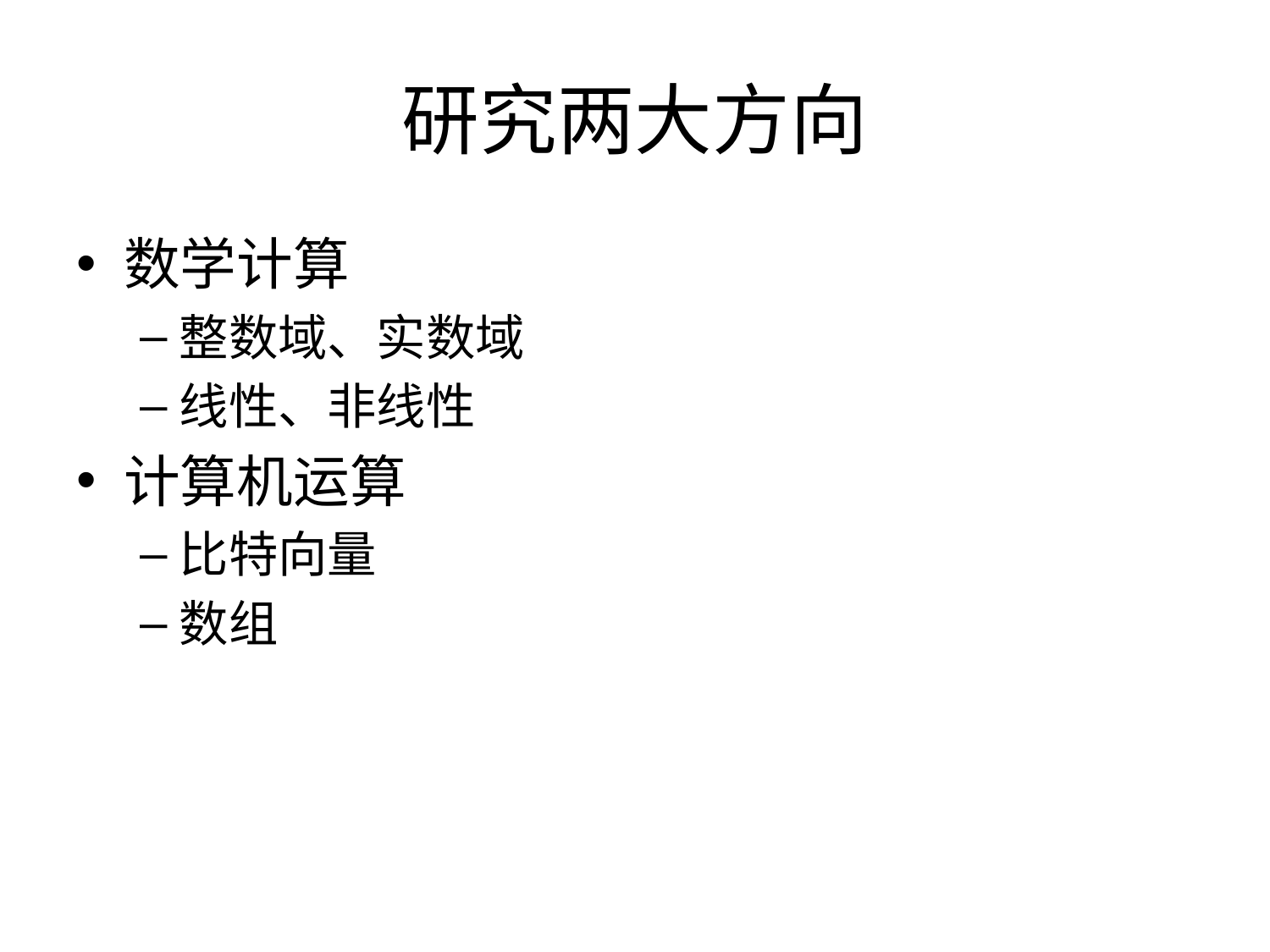

# 研究两大方向
数学计算
整数域、实数域
线性、非线性
计算机运算
比特向量
数组